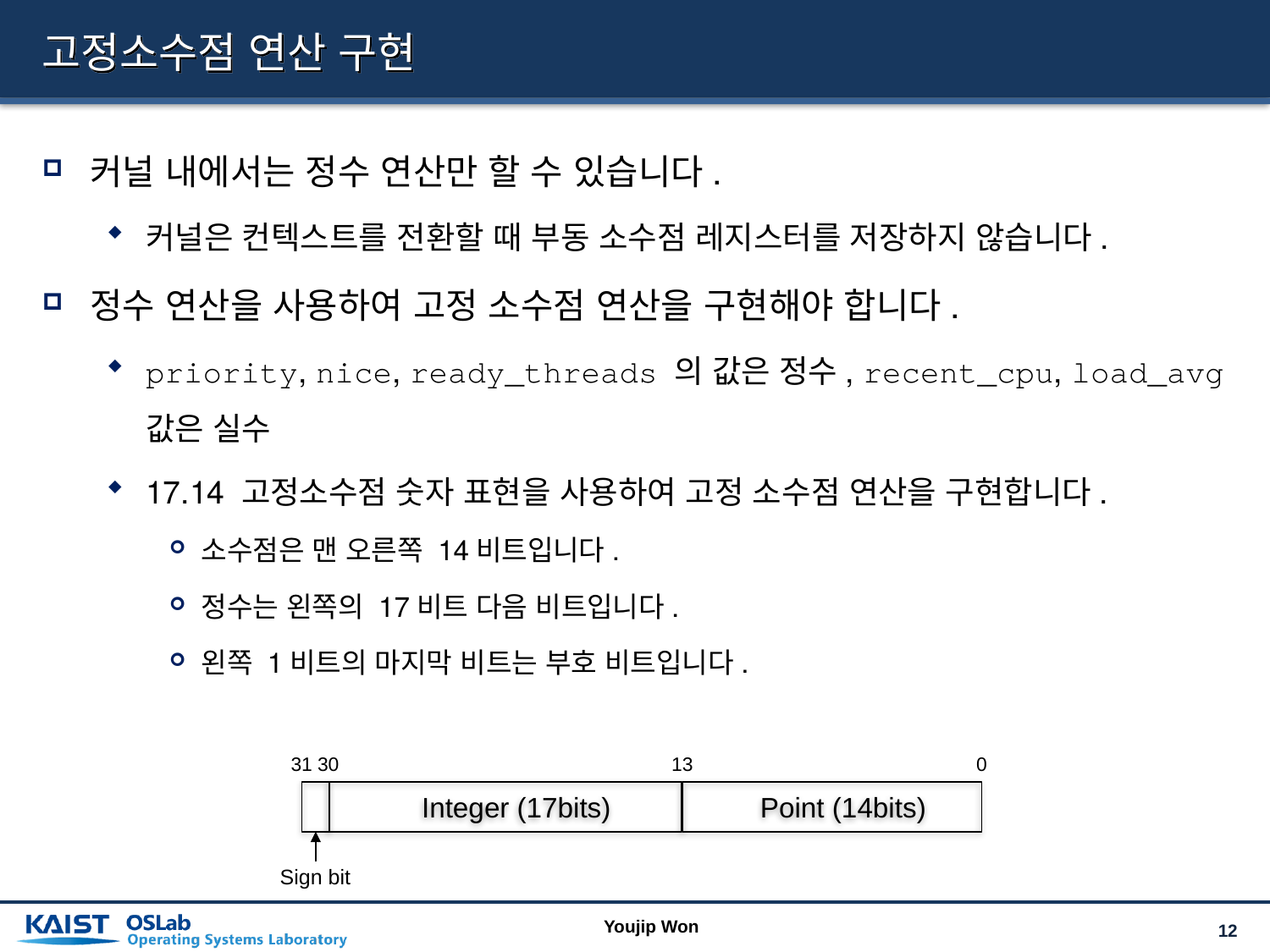

# 고정소수점 연산 구현
커널 내에서는 정수 연산만 할 수 있습니다.
커널은 컨텍스트를 전환할 때 부동 소수점 레지스터를 저장하지 않습니다.
정수 연산을 사용하여 고정 소수점 연산을 구현해야 합니다.
priority, nice, ready_threads 의 값은 정수, recent_cpu, load_avg 값은 실수
17.14 고정소수점 숫자 표현을 사용하여 고정 소수점 연산을 구현합니다.
소수점은 맨 오른쪽 14비트입니다.
정수는 왼쪽의 17비트 다음 비트입니다.
왼쪽 1비트의 마지막 비트는 부호 비트입니다.

31
30
13
0

Integer (17bits)
Point (14bits)
Sign bit
Youjip Won
12